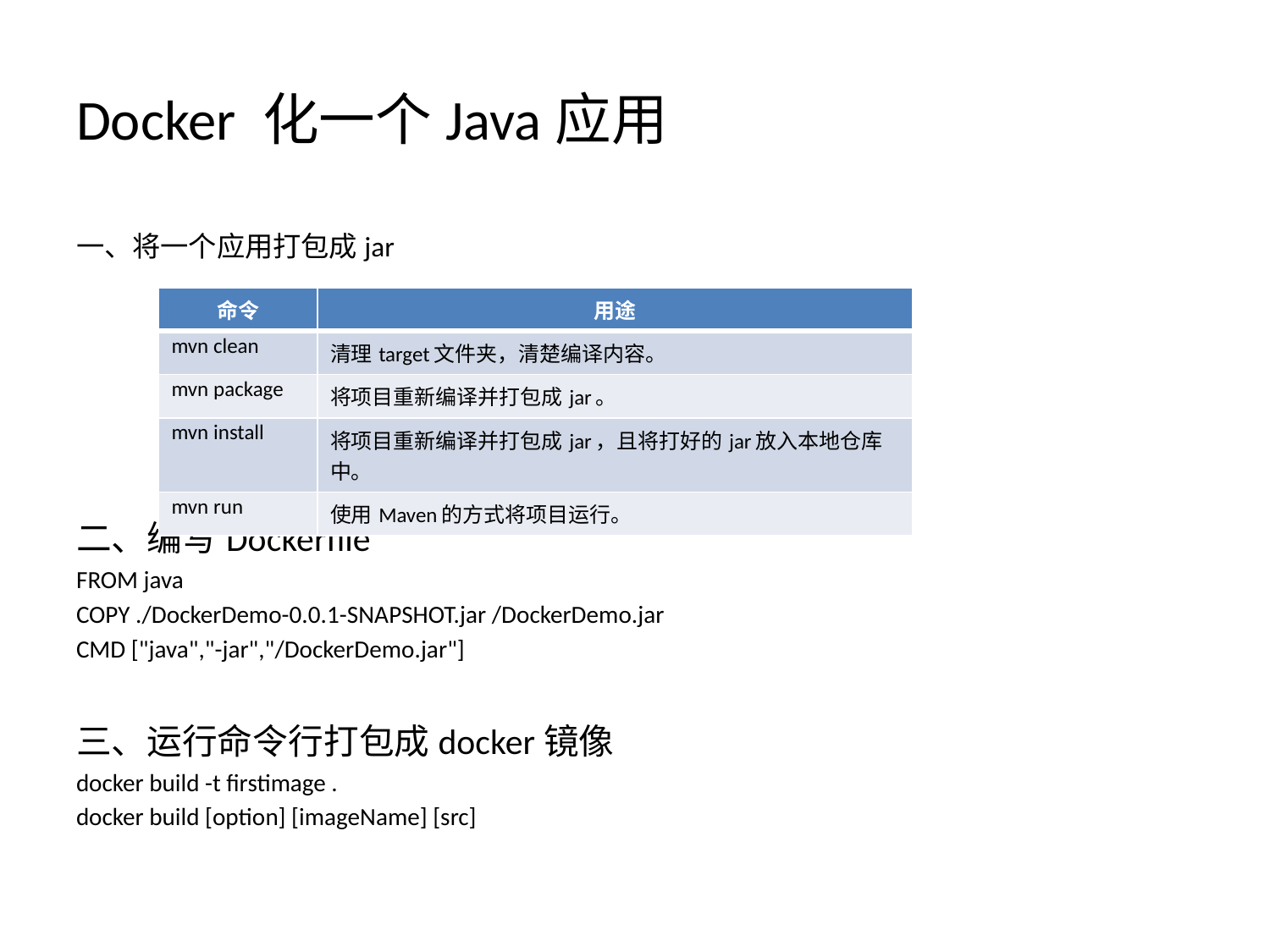

# Docker 化一个Java应用
一、将一个应用打包成jar

二、编写Dockerfile
FROM java
COPY ./DockerDemo-0.0.1-SNAPSHOT.jar /DockerDemo.jar
CMD ["java","-jar","/DockerDemo.jar"]

三、运行命令行打包成docker镜像
docker build -t firstimage .
docker build [option] [imageName] [src]
| 命令 | 用途 |
| --- | --- |
| mvn clean | 清理target文件夹，清楚编译内容。 |
| mvn package | 将项目重新编译并打包成jar。 |
| mvn install | 将项目重新编译并打包成jar，且将打好的jar放入本地仓库中。 |
| mvn run | 使用Maven的方式将项目运行。 |